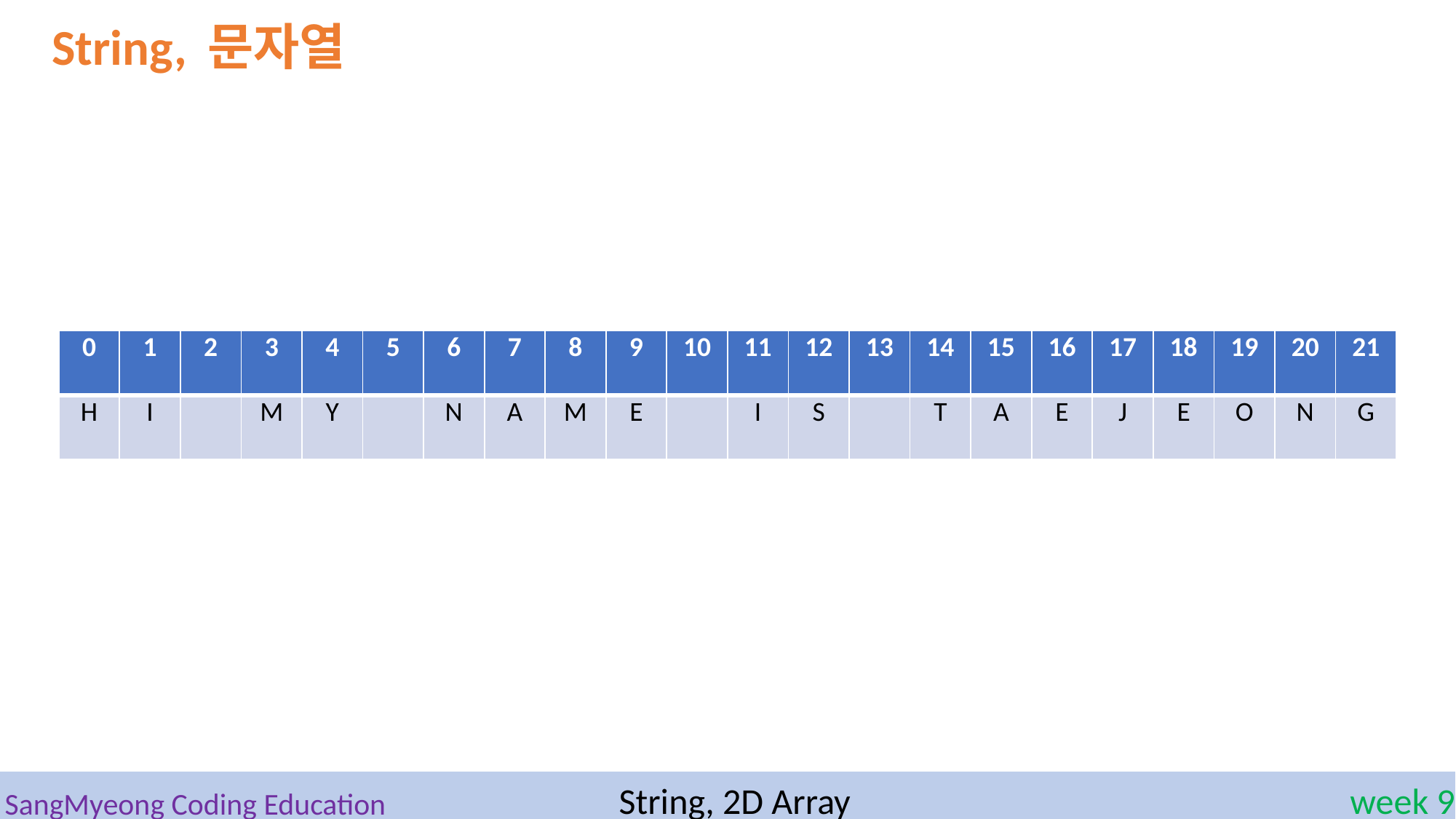

String, 문자열
| 0 | 1 | 2 | 3 | 4 | 5 | 6 | 7 | 8 | 9 | 10 | 11 | 12 | 13 | 14 | 15 | 16 | 17 | 18 | 19 | 20 | 21 |
| --- | --- | --- | --- | --- | --- | --- | --- | --- | --- | --- | --- | --- | --- | --- | --- | --- | --- | --- | --- | --- | --- |
| H | I |  | M | Y |  | N | A | M | E |  | I | S |  | T | A | E | J | E | O | N | G |

String, 2D Array
# SangMyeong Coding Education
week 9